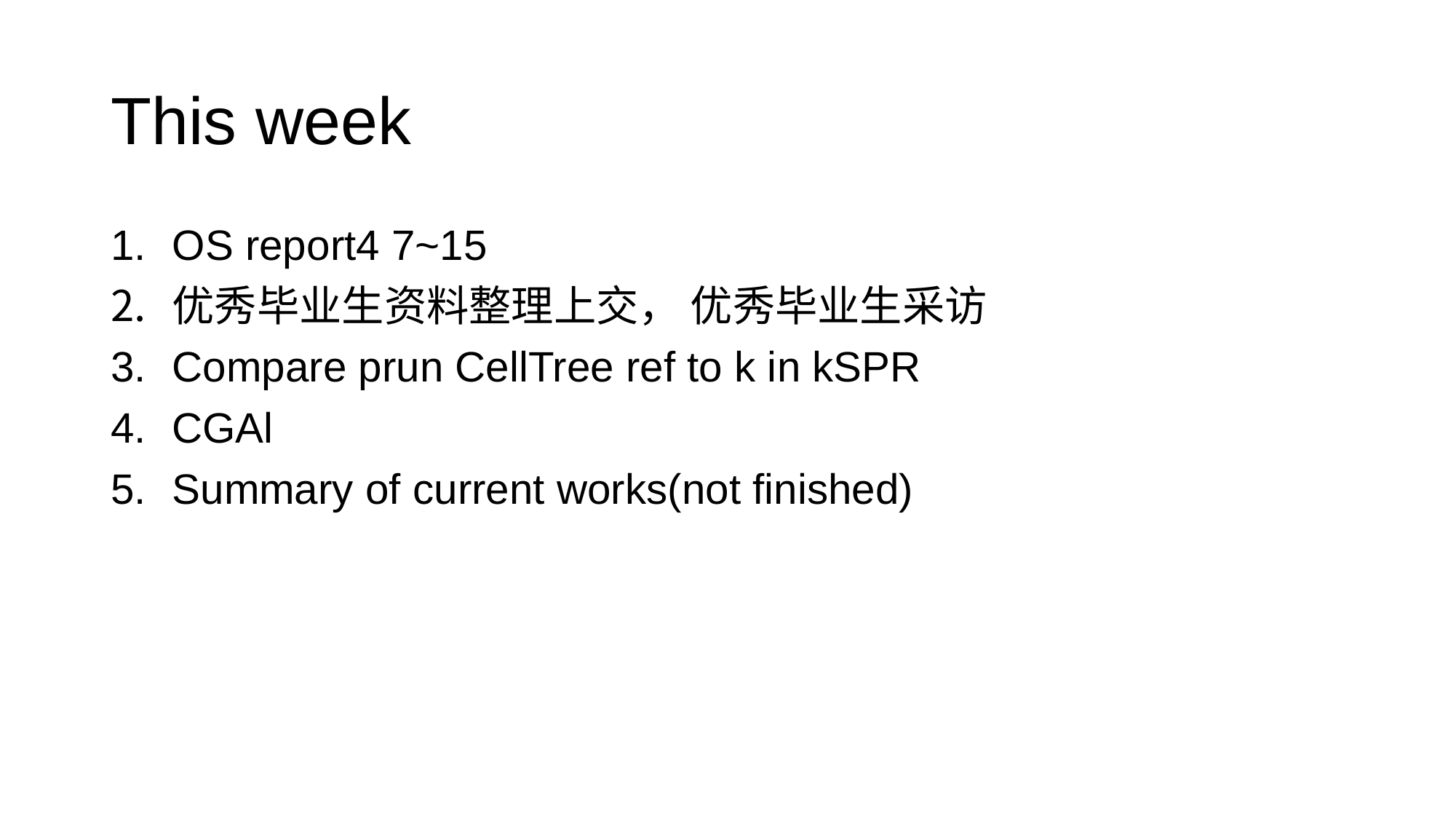

# This week
OS report4 7~15
优秀毕业生资料整理上交， 优秀毕业生采访
Compare prun CellTree ref to k in kSPR
CGAl
Summary of current works(not finished)